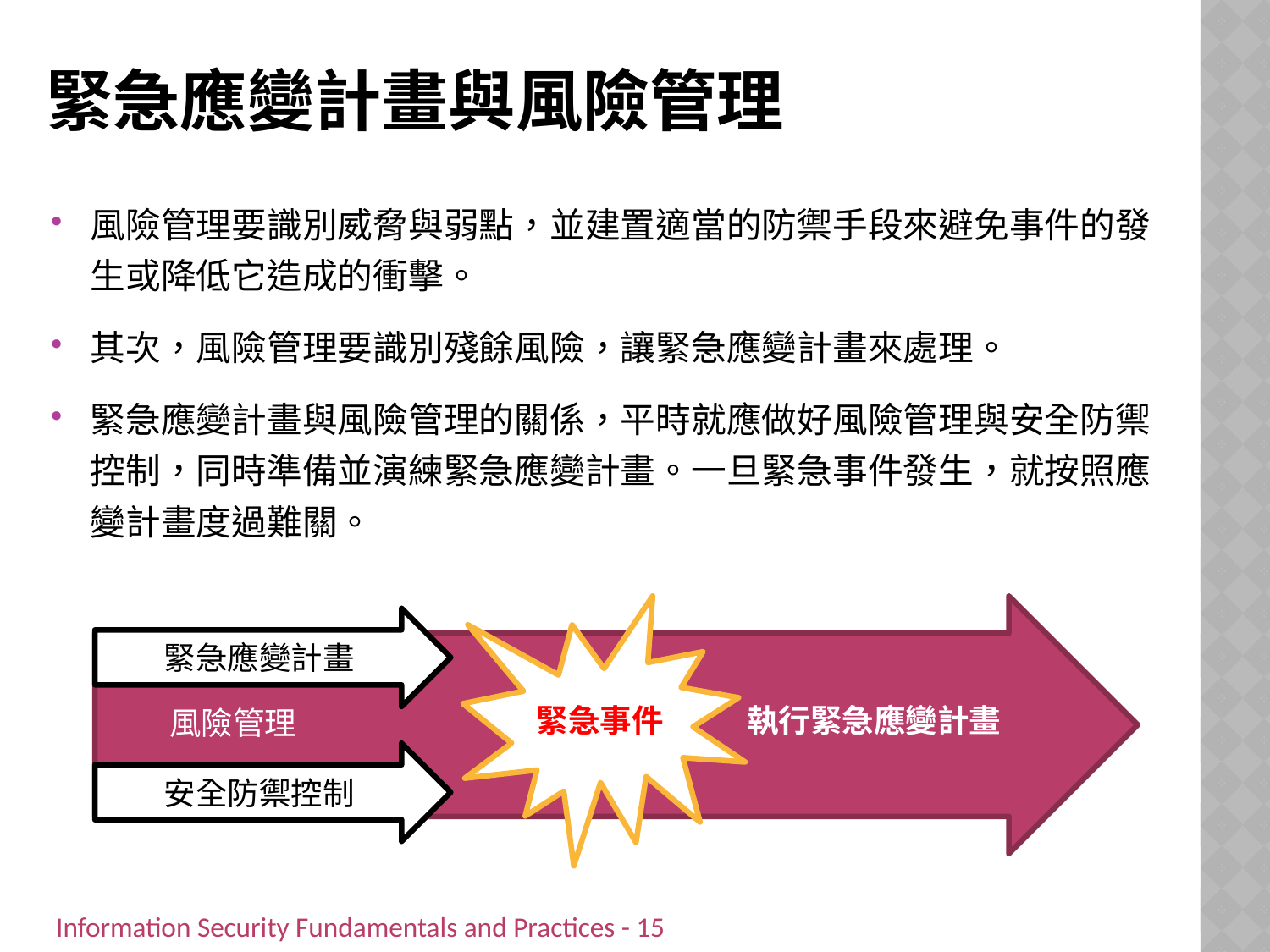

# 緊急應變計畫與風險管理
風險管理要識別威脅與弱點，並建置適當的防禦手段來避免事件的發生或降低它造成的衝擊。
其次，風險管理要識別殘餘風險，讓緊急應變計畫來處理。
緊急應變計畫與風險管理的關係，平時就應做好風險管理與安全防禦控制，同時準備並演練緊急應變計畫。一旦緊急事件發生，就按照應變計畫度過難關。

緊急應變計畫
緊急事件
執行緊急應變計畫
風險管理
安全防禦控制